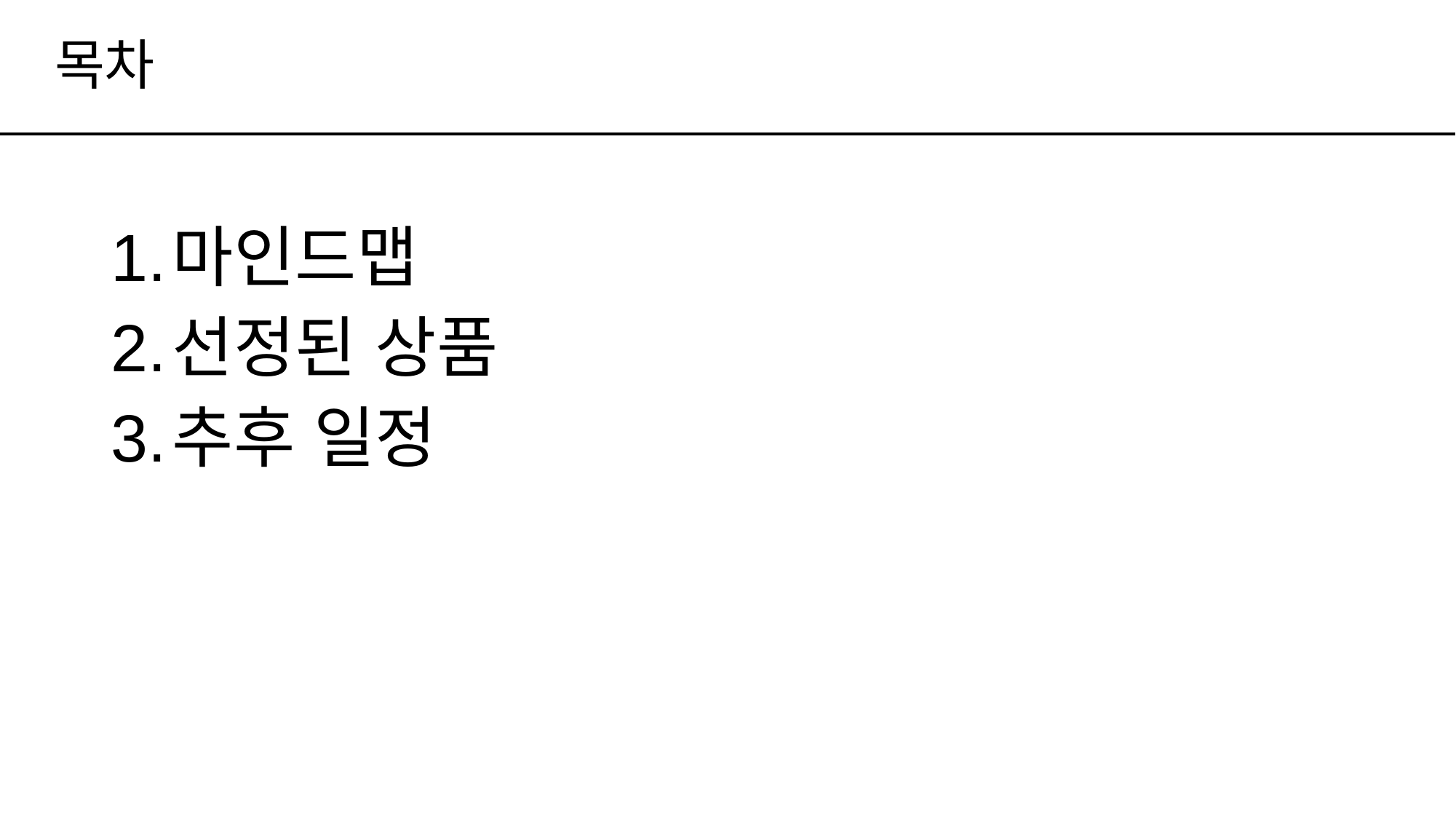

# 목차
마인드맵
선정된 상품
추후 일정